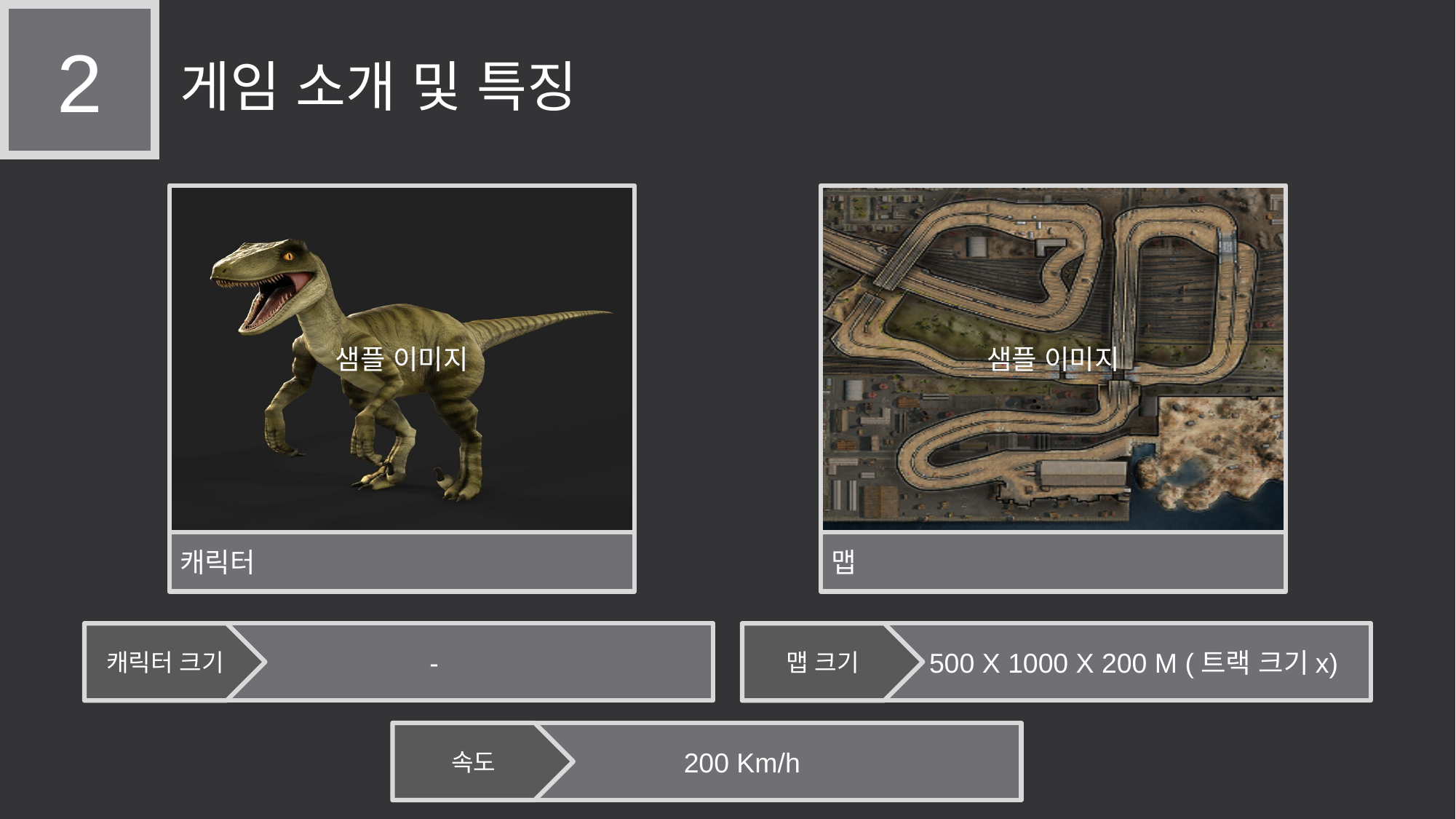

2
게임 소개 및 특징
샘플 이미지
샘플 이미지
캐릭터
맵
맵 크기
캐릭터 크기
           500 X 1000 X 200 M (트랙 크기x)
-
속도
200 Km/h